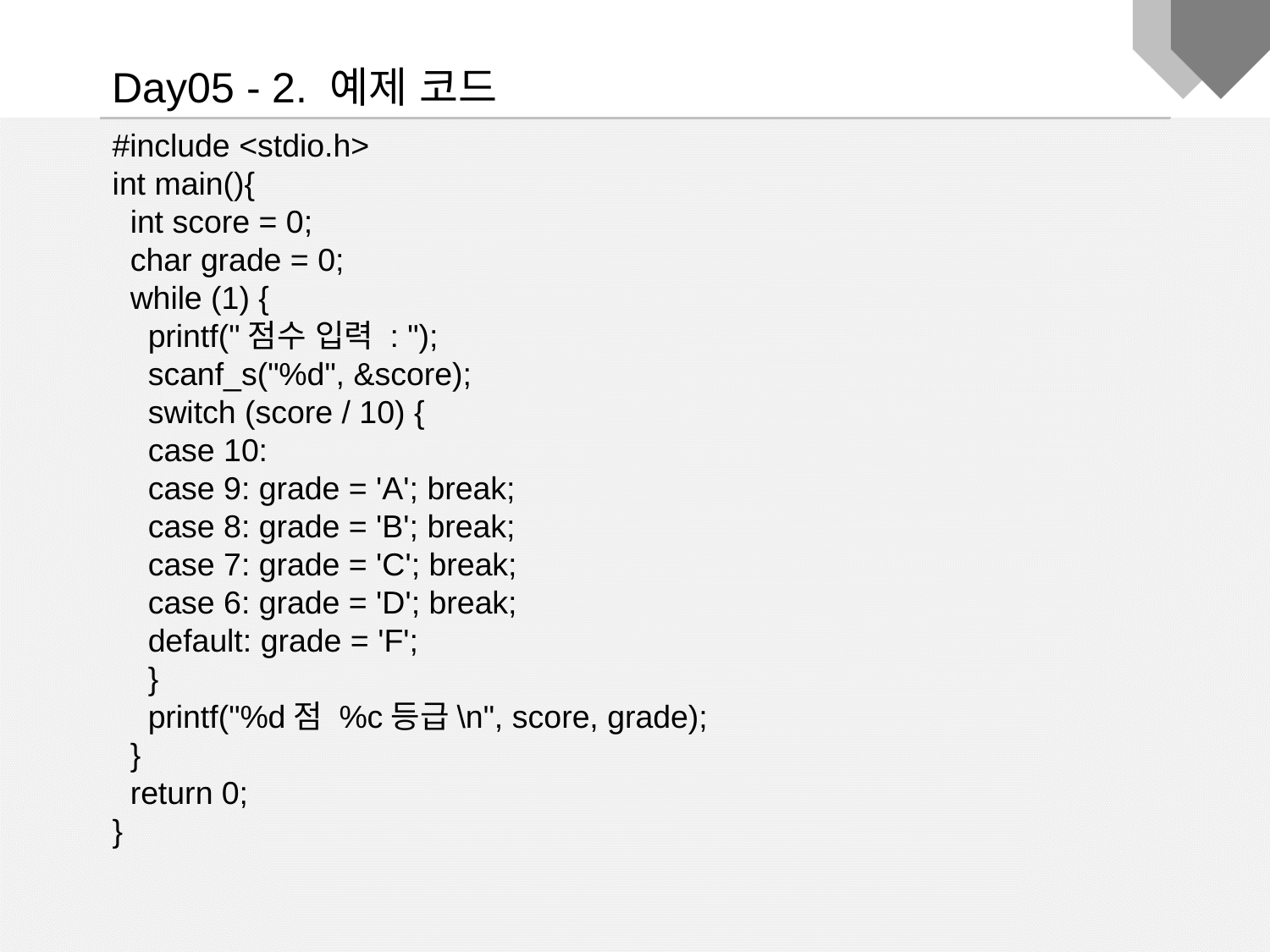

Day05 - 2. 예제 코드
#include <stdio.h>
int main(){
  int score = 0;
  char grade = 0;
  while (1) {
    printf("점수 입력 : ");
    scanf_s("%d", &score);
    switch (score / 10) {
    case 10:
    case 9: grade = 'A'; break;
    case 8: grade = 'B'; break;
    case 7: grade = 'C'; break;
    case 6: grade = 'D'; break;
    default: grade = 'F';
    }
    printf("%d점 %c등급\n", score, grade);
  }
  return 0;
}